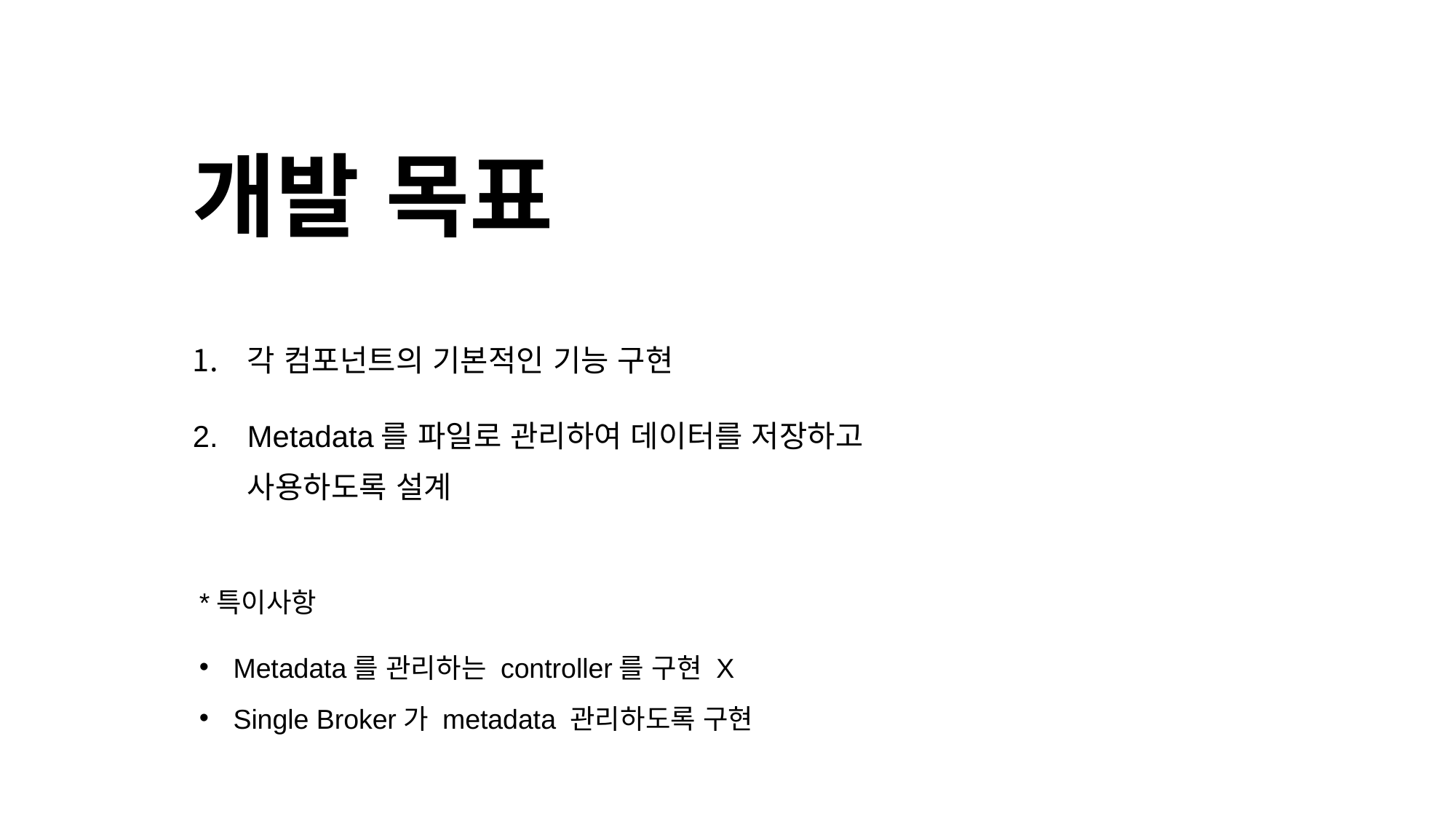

# 개발 목표
각 컴포넌트의 기본적인 기능 구현
Metadata를 파일로 관리하여 데이터를 저장하고 사용하도록 설계
*특이사항

Metadata를 관리하는 controller를 구현 X
Single Broker가 metadata 관리하도록 구현